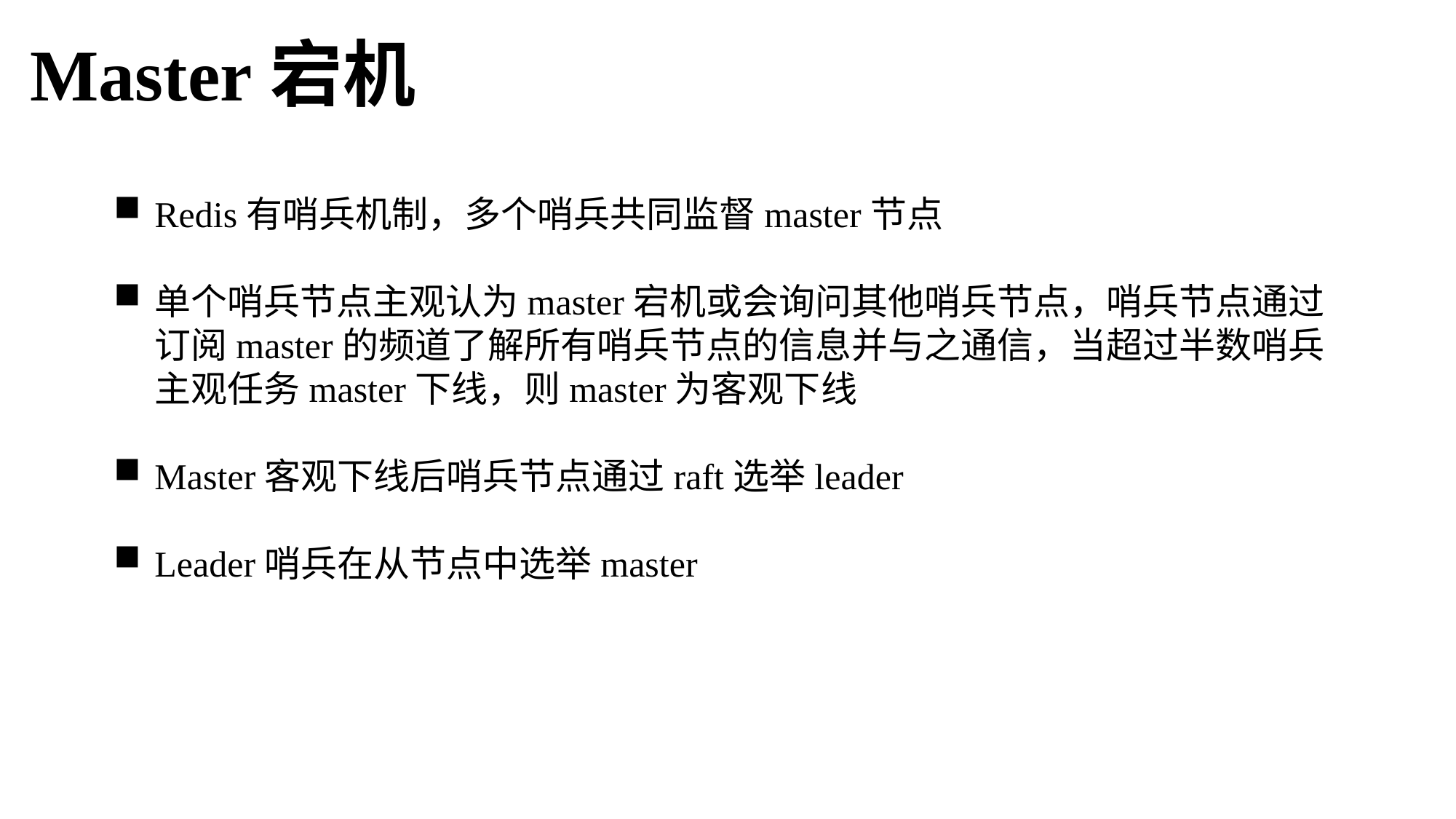

Master宕机
Redis有哨兵机制，多个哨兵共同监督master节点

单个哨兵节点主观认为master宕机或会询问其他哨兵节点，哨兵节点通过订阅master的频道了解所有哨兵节点的信息并与之通信，当超过半数哨兵主观任务master下线，则master为客观下线

Master客观下线后哨兵节点通过raft选举leader

Leader哨兵在从节点中选举master